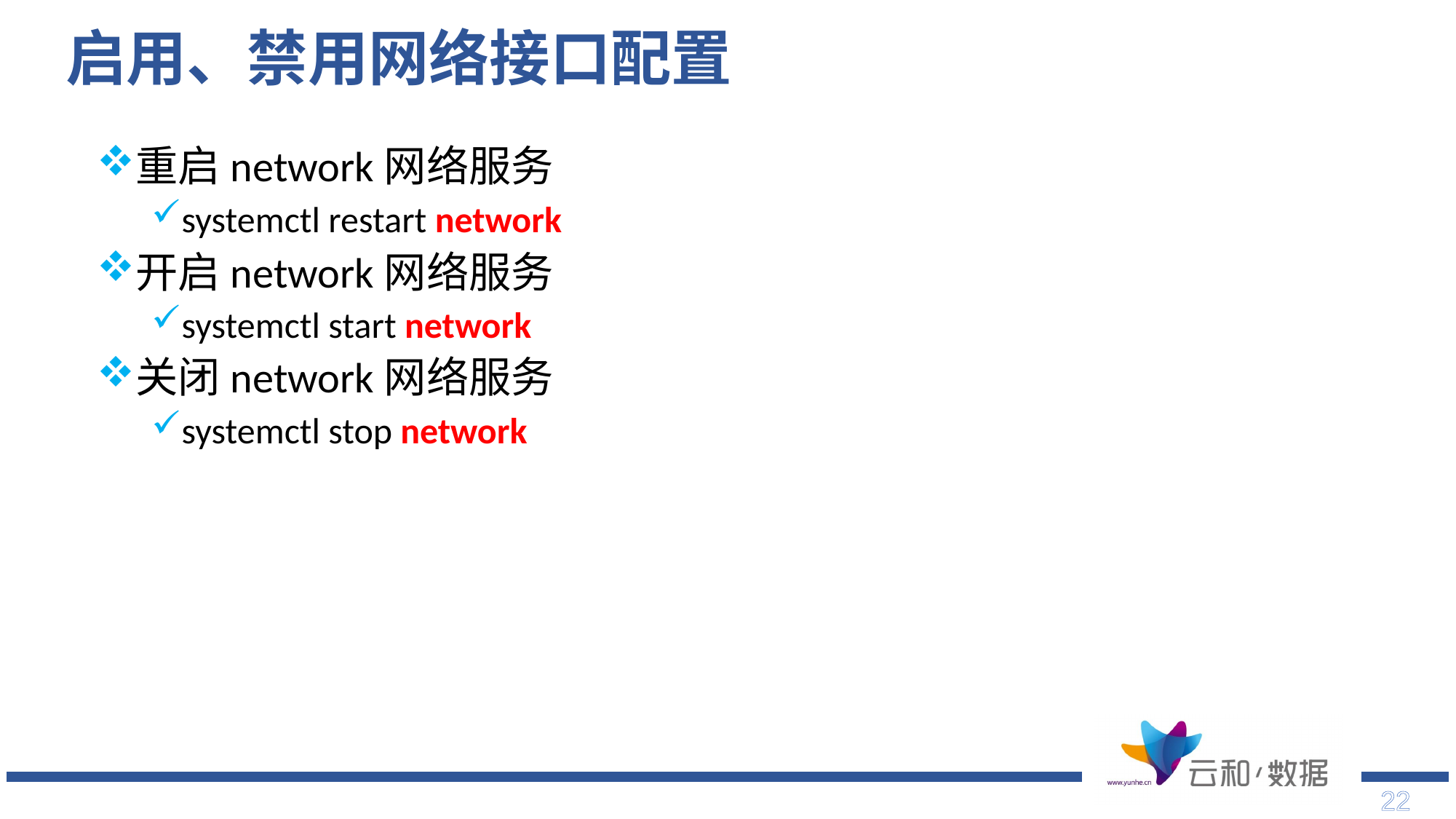

# 启用、禁用网络接口配置
重启network网络服务
systemctl restart network
开启network网络服务
systemctl start network
关闭network网络服务
systemctl stop network